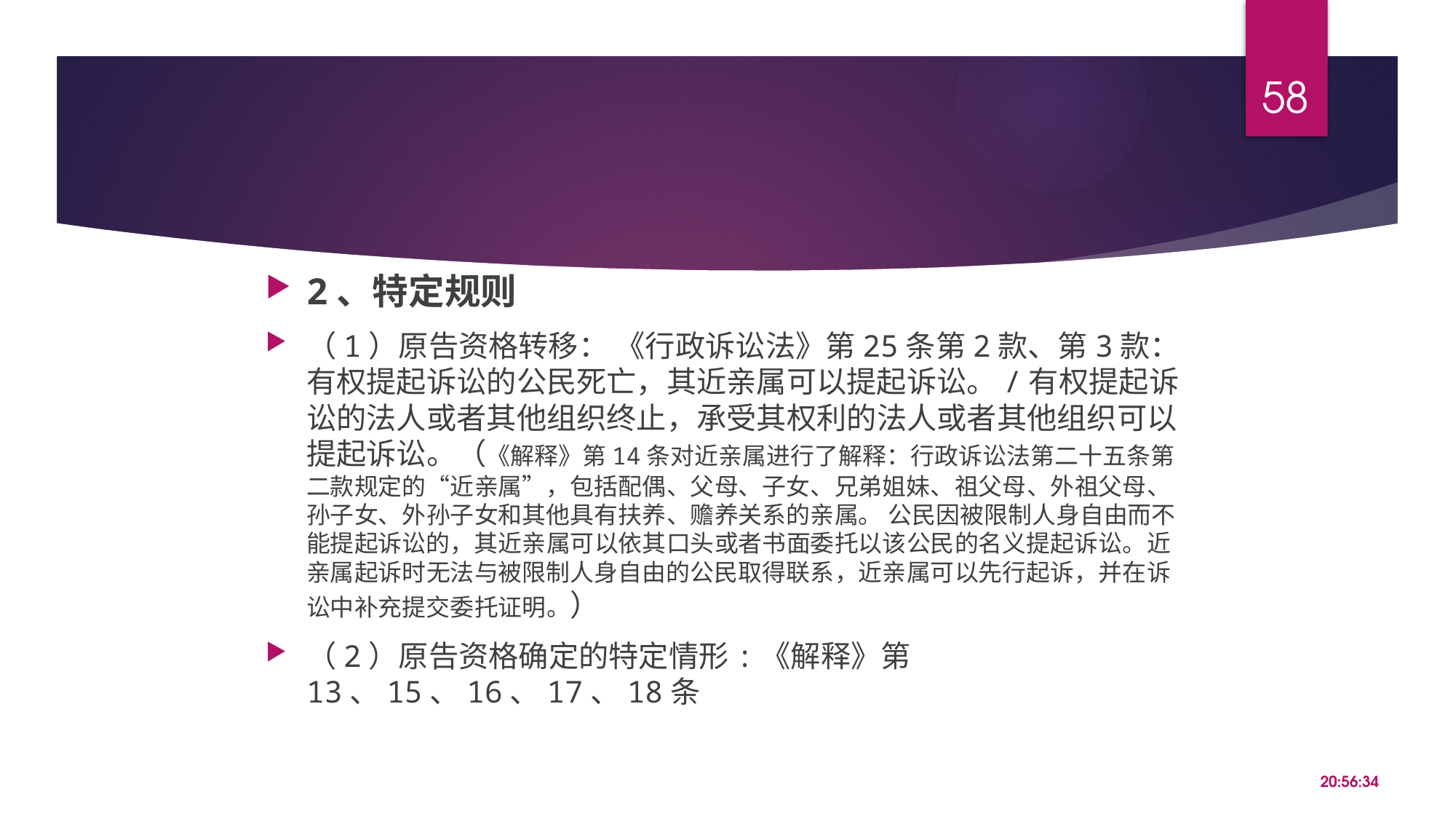

58
#
2、特定规则
（1）原告资格转移： 《行政诉讼法》第25条第2款、第3款：有权提起诉讼的公民死亡，其近亲属可以提起诉讼。/有权提起诉讼的法人或者其他组织终止，承受其权利的法人或者其他组织可以提起诉讼。（《解释》第14条对近亲属进行了解释：行政诉讼法第二十五条第二款规定的“近亲属”，包括配偶、父母、子女、兄弟姐妹、祖父母、外祖父母、孙子女、外孙子女和其他具有扶养、赡养关系的亲属。 公民因被限制人身自由而不能提起诉讼的，其近亲属可以依其口头或者书面委托以该公民的名义提起诉讼。近亲属起诉时无法与被限制人身自由的公民取得联系，近亲属可以先行起诉，并在诉讼中补充提交委托证明。）
（2）原告资格确定的特定情形:《解释》第13、15、16、17、18条

20:56:34